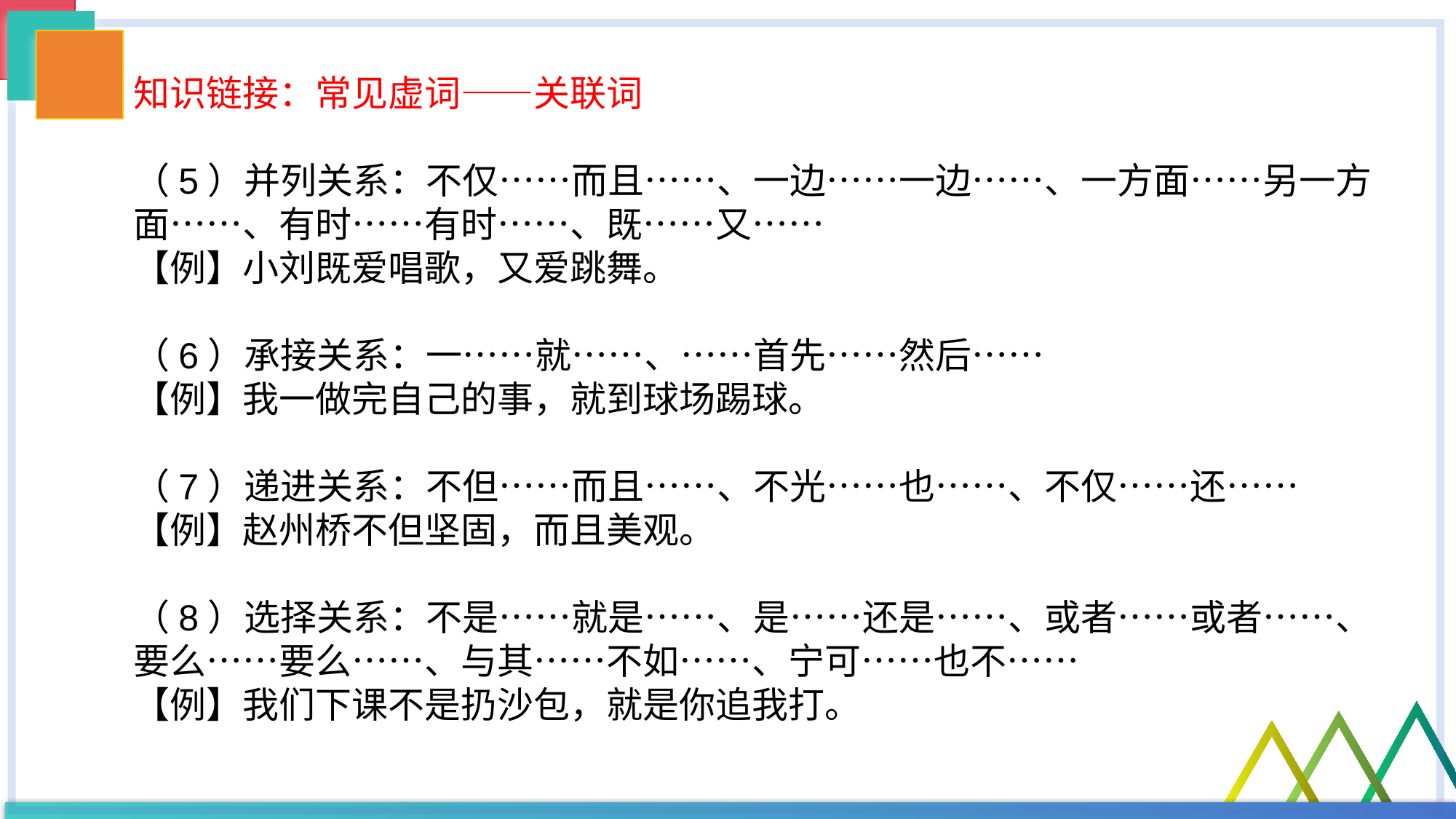

知识链接：常见虚词——关联词

（5）并列关系：不仅……而且……、一边……一边……、一方面……另一方面……、有时……有时……、既……又……
【例】小刘既爱唱歌，又爱跳舞。

（6）承接关系：一……就……、……首先……然后……
【例】我一做完自己的事，就到球场踢球。

（7）递进关系：不但……而且……、不光……也……、不仅……还……
【例】赵州桥不但坚固，而且美观。

（8）选择关系：不是……就是……、是……还是……、或者……或者……、要么……要么……、与其……不如……、宁可……也不……
【例】我们下课不是扔沙包，就是你追我打。